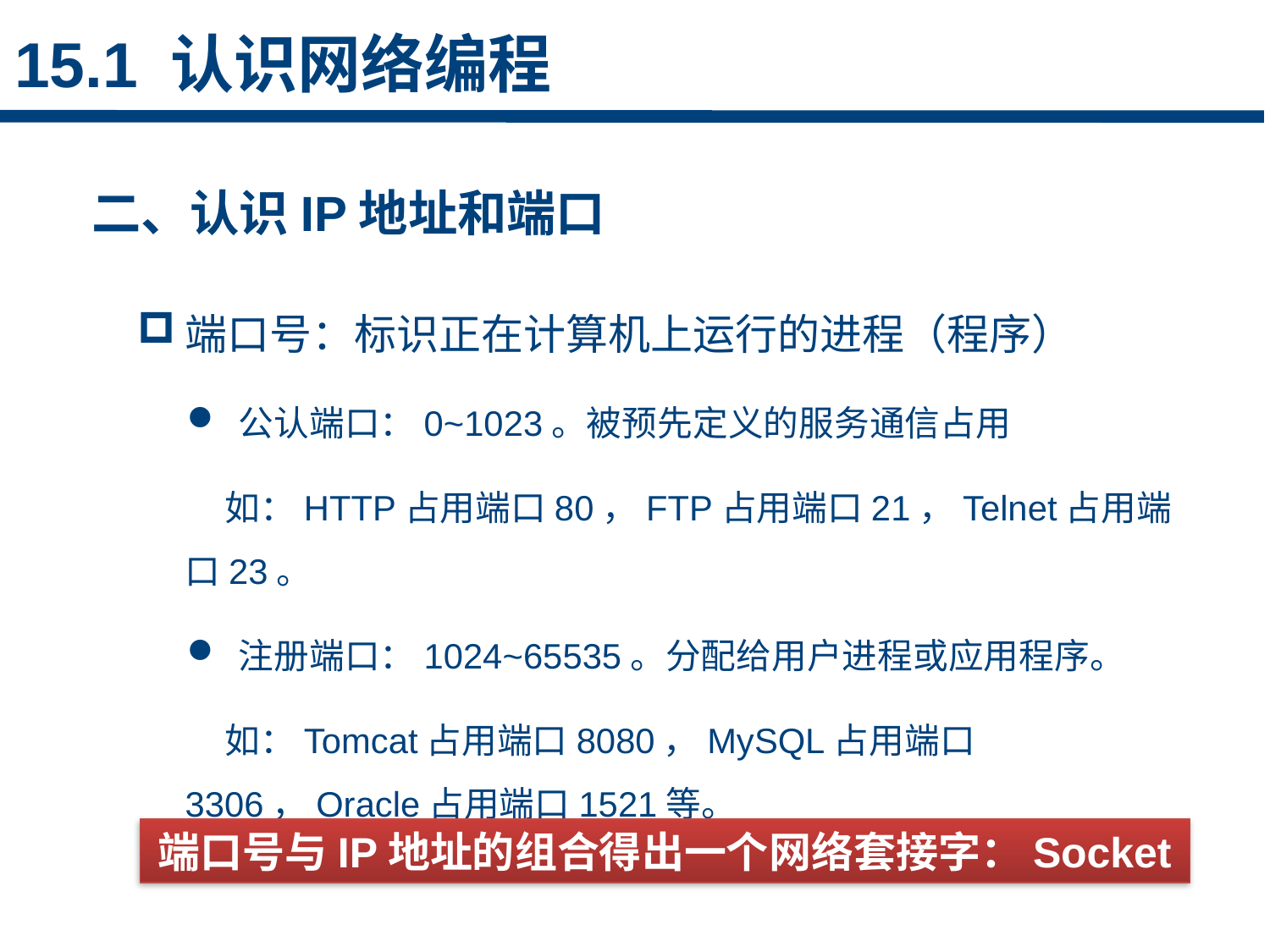

15.1 认识网络编程
二、认识IP地址和端口
点击添加文本
端口号：标识正在计算机上运行的进程（程序）
 公认端口：0~1023。被预先定义的服务通信占用
    如：HTTP占用端口80，FTP占用端口21，Telnet占用端口23。
 注册端口：1024~65535。分配给用户进程或应用程序。
    如：Tomcat占用端口8080，MySQL占用端口3306，Oracle占用端口1521等。
点击添加文本
点击添加文本
点击添加文本
端口号与IP地址的组合得出一个网络套接字：Socket